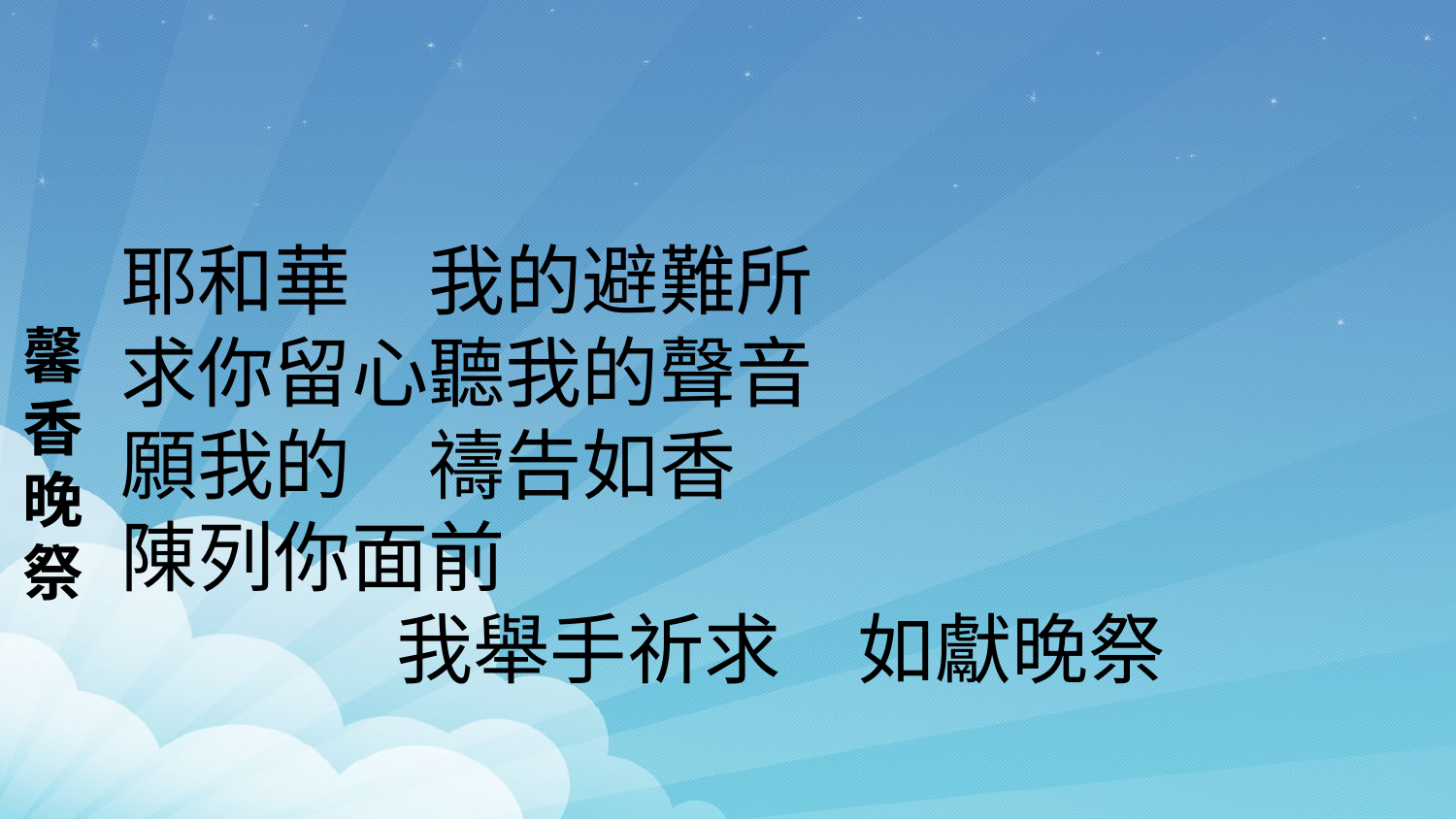

馨香晚祭
耶和華　我的避難所
求你留心聽我的聲音
願我的　禱告如香
陳列你面前
我舉手祈求　如獻晚祭